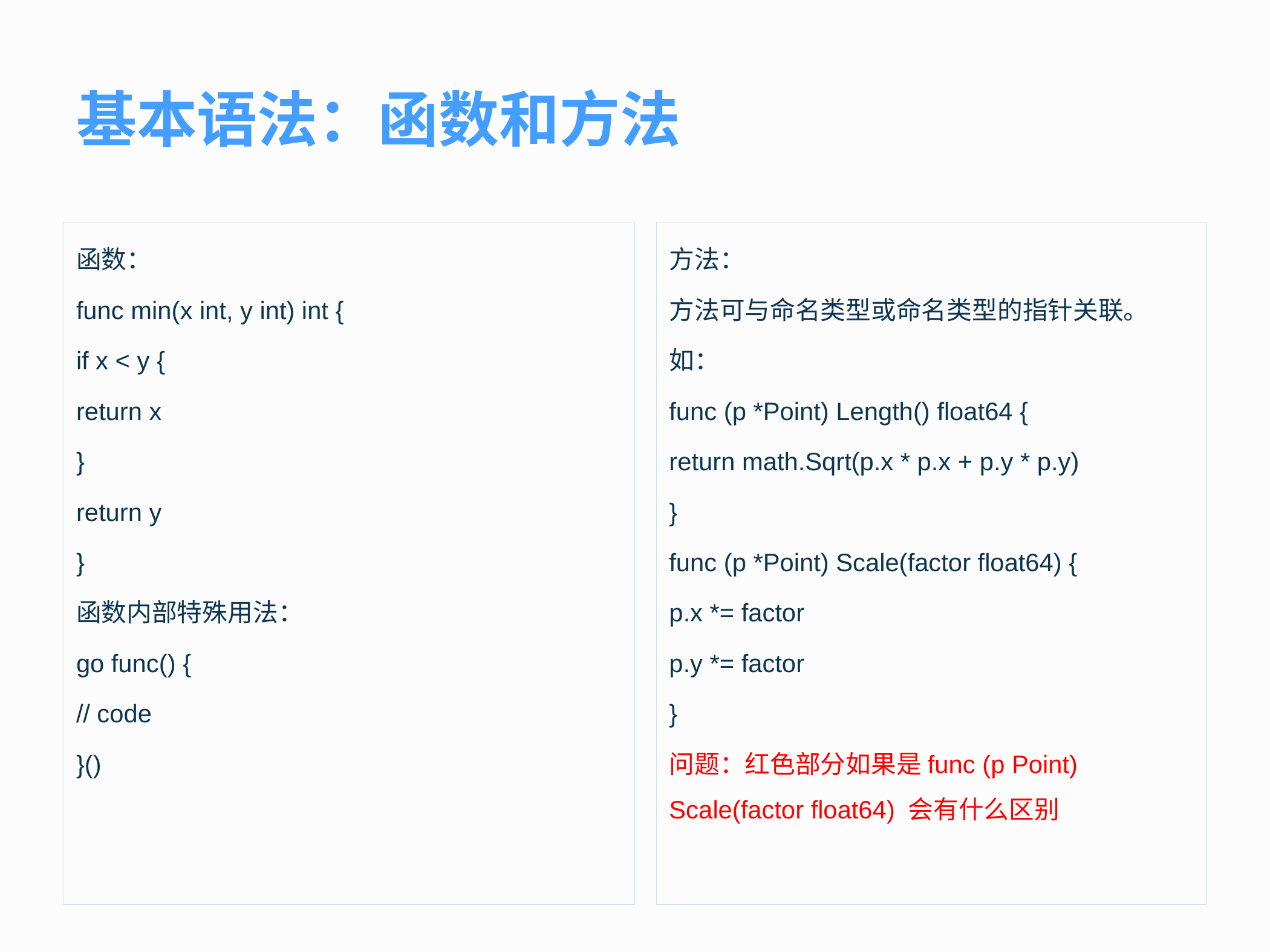

# 基本语法：函数和方法
函数：
func min(x int, y int) int {
if x < y {
return x
}
return y
}
函数内部特殊用法：
go func() {
// code
}()

方法：
方法可与命名类型或命名类型的指针关联。
如：
func (p *Point) Length() float64 {
return math.Sqrt(p.x * p.x + p.y * p.y)
}
func (p *Point) Scale(factor float64) {
p.x *= factor
p.y *= factor
}
问题：红色部分如果是func (p Point) Scale(factor float64) 会有什么区别